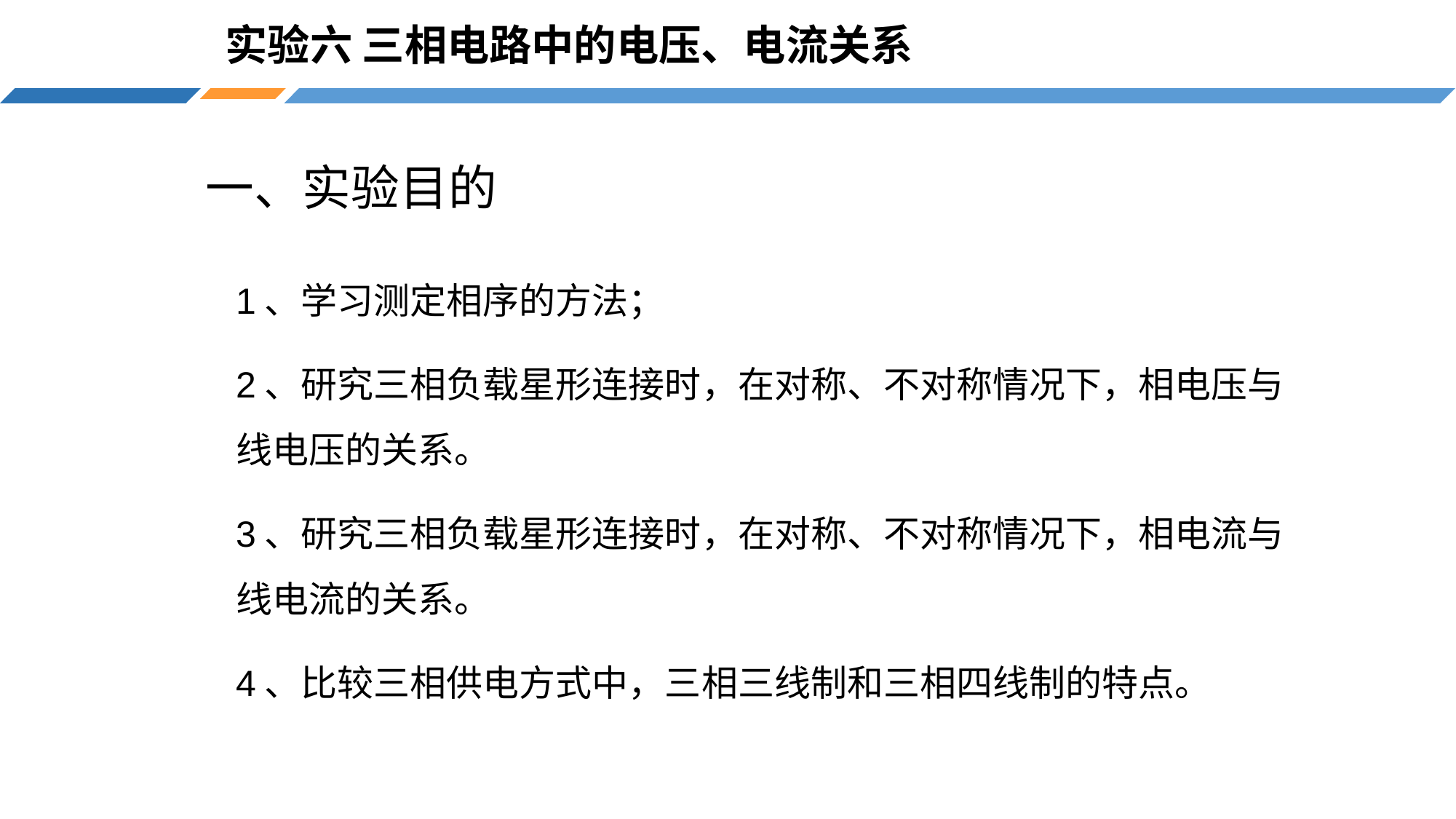

# 实验六 三相电路中的电压、电流关系
一、实验目的
1、学习测定相序的方法；
2、研究三相负载星形连接时，在对称、不对称情况下，相电压与线电压的关系。
3、研究三相负载星形连接时，在对称、不对称情况下，相电流与线电流的关系。
4、比较三相供电方式中，三相三线制和三相四线制的特点。